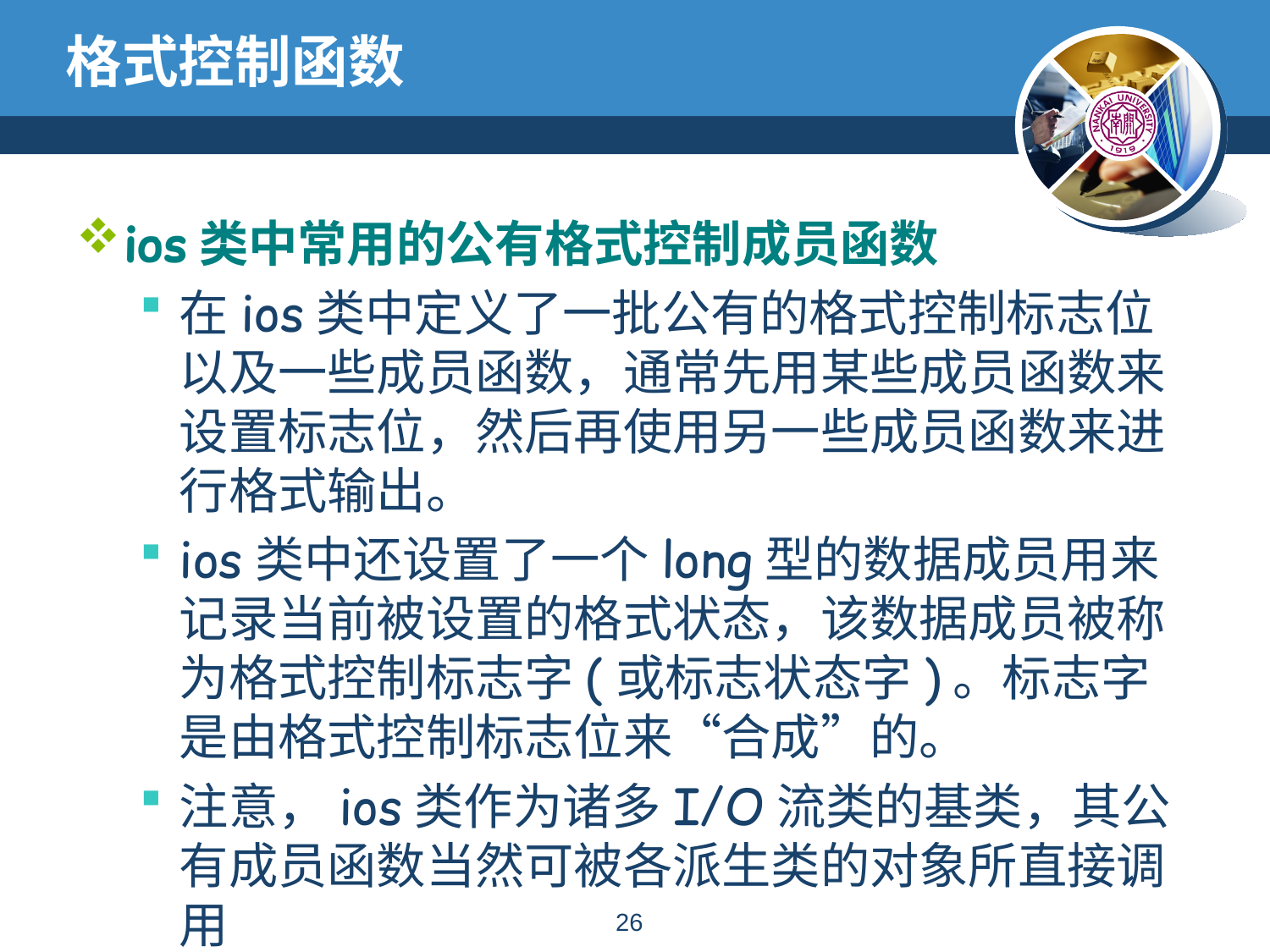

# 格式控制函数
ios类中常用的公有格式控制成员函数
在ios类中定义了一批公有的格式控制标志位以及一些成员函数，通常先用某些成员函数来设置标志位，然后再使用另一些成员函数来进行格式输出。
ios类中还设置了一个long型的数据成员用来记录当前被设置的格式状态，该数据成员被称为格式控制标志字(或标志状态字)。标志字是由格式控制标志位来“合成”的。
注意，ios类作为诸多I/O流类的基类，其公有成员函数当然可被各派生类的对象所直接调用
26